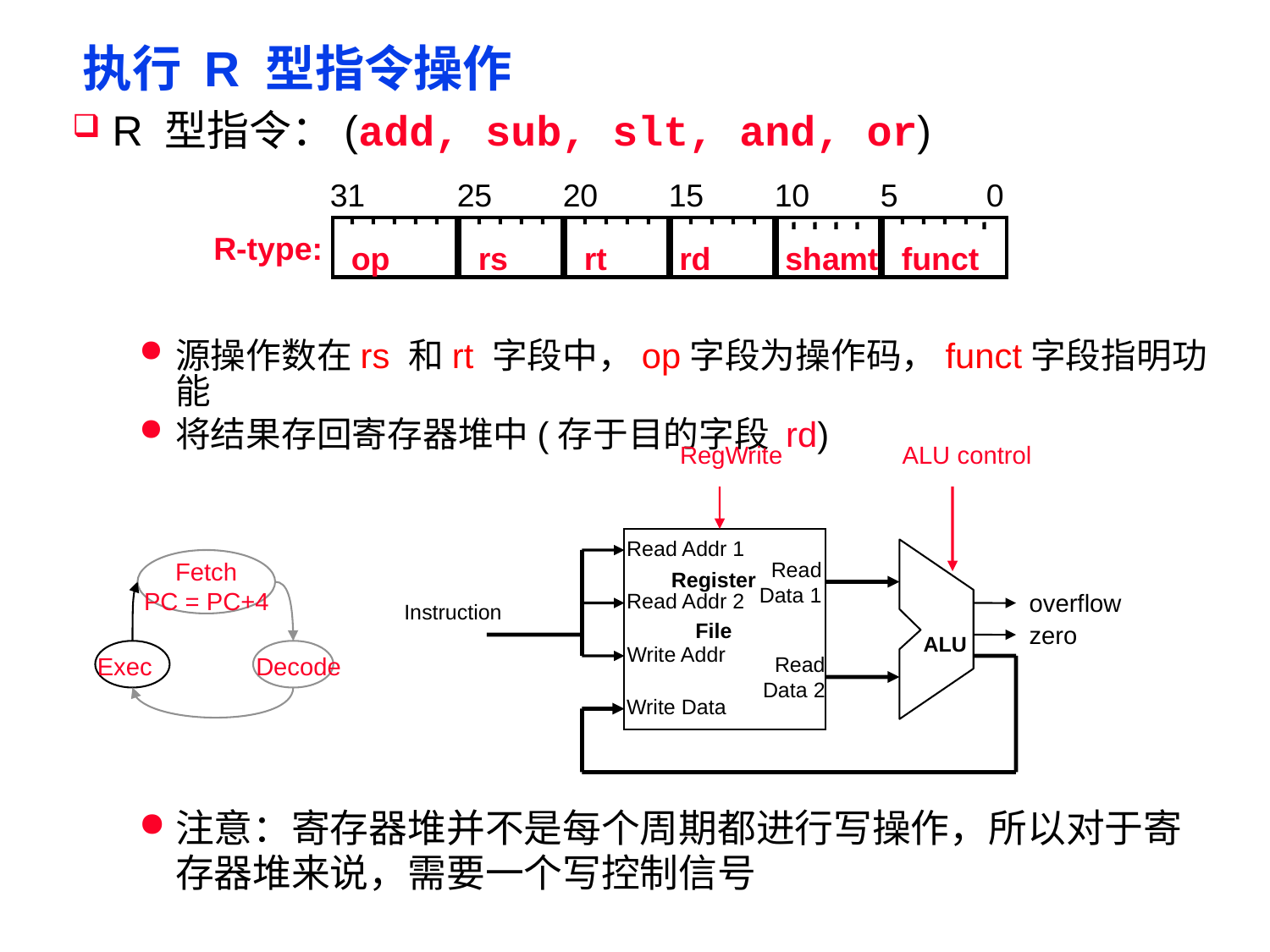

# 执行 R 型指令操作
R 型指令：(add, sub, slt, and, or)

源操作数在rs 和rt 字段中，op字段为操作码，funct字段指明功能
将结果存回寄存器堆中(存于目的字段 rd)
31
25
20
15
10
5
0

R-type:

op
rs
rt
rd
shamt
funct
RegWrite
ALU control

Read Addr 1

Read
 Data 1
Register

File
Read Addr 2

overflow
Instruction

zero
ALU

Write Addr

Read
 Data 2

Write Data

Fetch
PC = PC+4

Exec
Decode
注意：寄存器堆并不是每个周期都进行写操作，所以对于寄存器堆来说，需要一个写控制信号